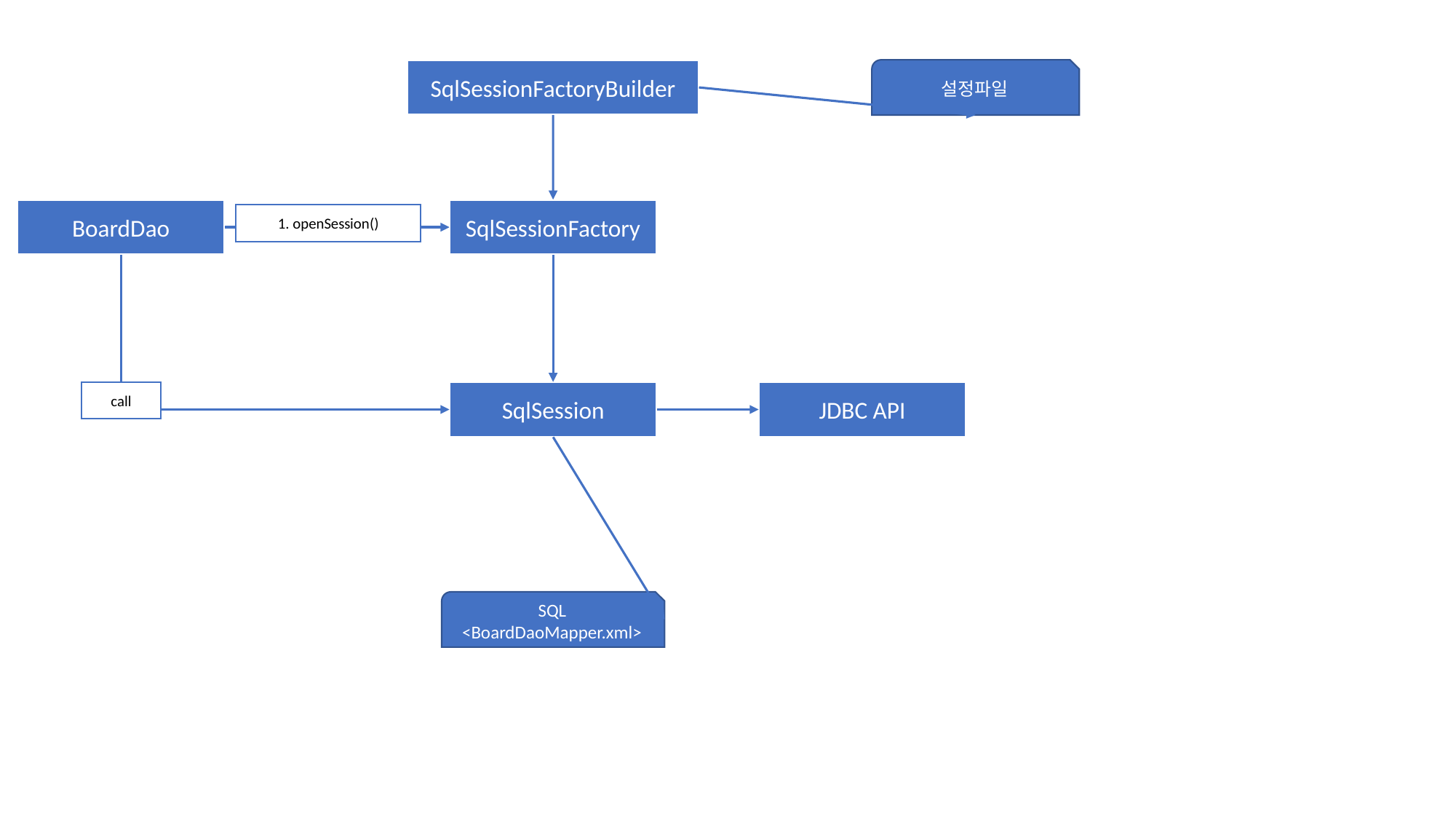

SqlSessionFactoryBuilder
설정파일
BoardDao
SqlSessionFactory
1. openSession()
call
SqlSession
JDBC API
SQL
<BoardDaoMapper.xml>